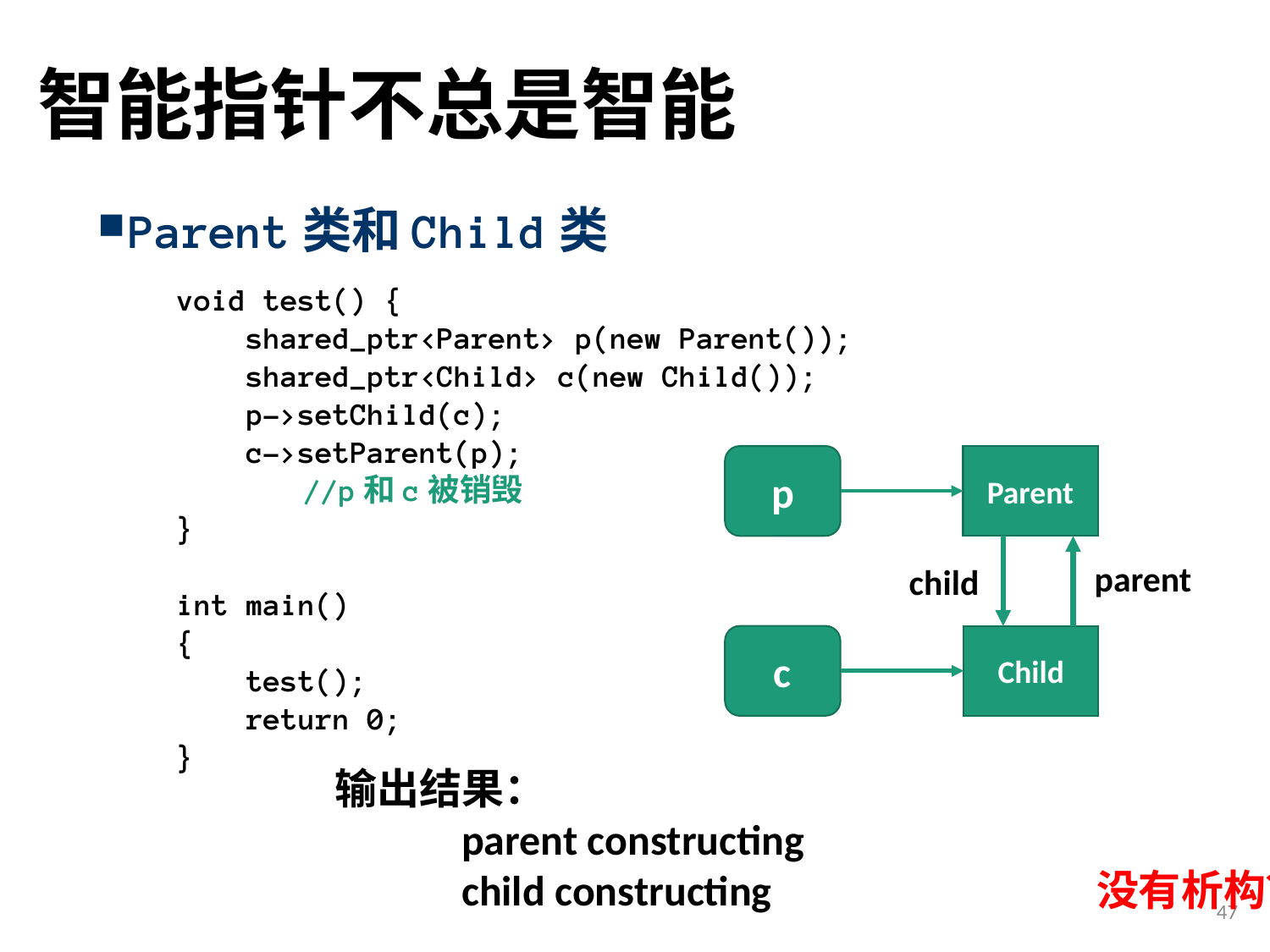

# 智能指针不总是智能
Parent类和Child类
void test() {
    shared_ptr<Parent> p(new Parent());
    shared_ptr<Child> c(new Child());
    p->setChild(c);
    c->setParent(p);
	//p和c被销毁
}

int main()
{
    test();
    return 0;
}
p
Parent
parent
child
Child
c
输出结果：
	parent constructing
	child constructing			没有析构？
47